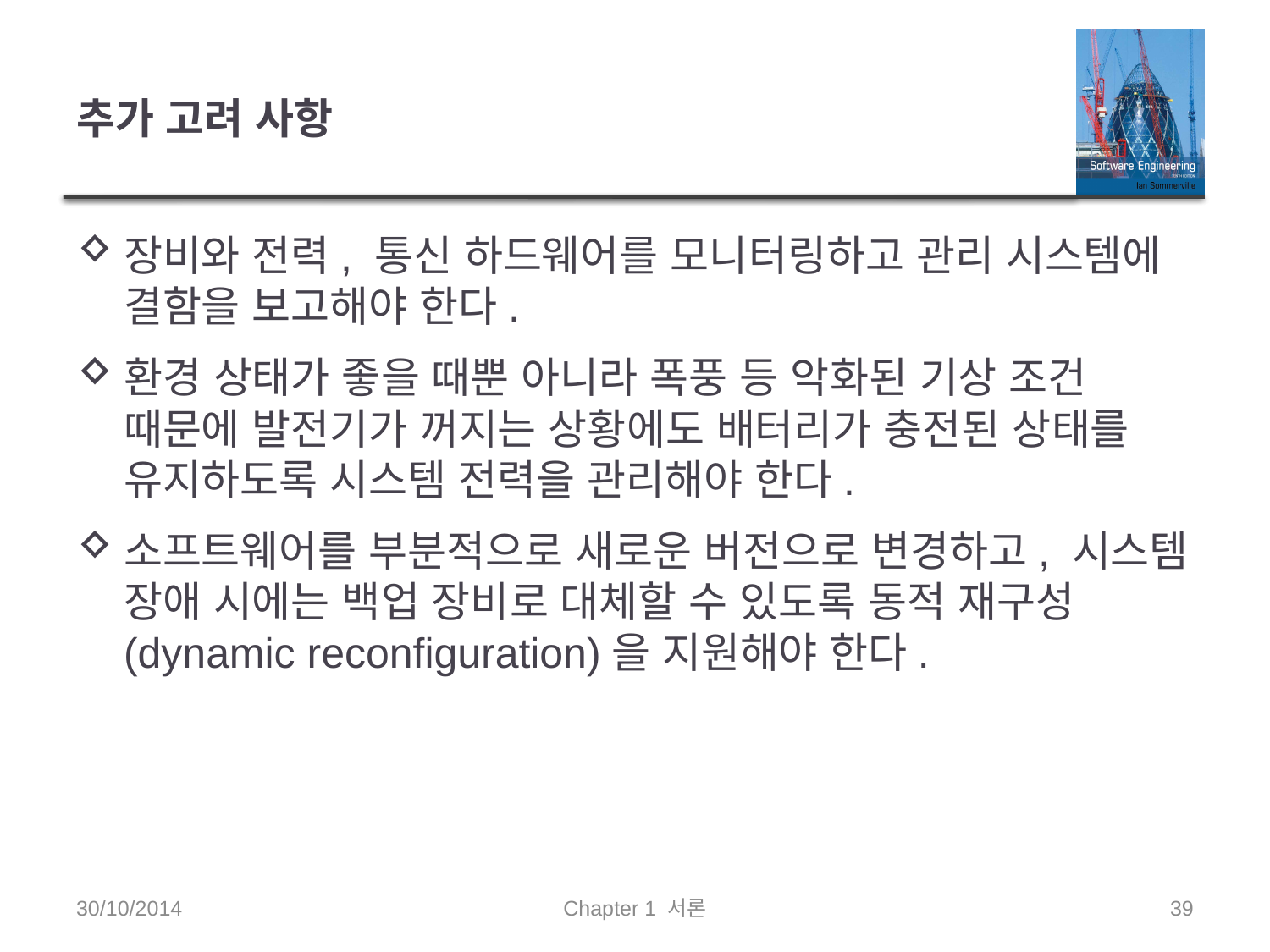

# 추가 고려 사항
장비와 전력, 통신 하드웨어를 모니터링하고 관리 시스템에 결함을 보고해야 한다.
환경 상태가 좋을 때뿐 아니라 폭풍 등 악화된 기상 조건 때문에 발전기가 꺼지는 상황에도 배터리가 충전된 상태를 유지하도록 시스템 전력을 관리해야 한다.
소프트웨어를 부분적으로 새로운 버전으로 변경하고, 시스템 장애 시에는 백업 장비로 대체할 수 있도록 동적 재구성(dynamic reconfiguration)을 지원해야 한다.

30/10/2014
Chapter 1 서론
39